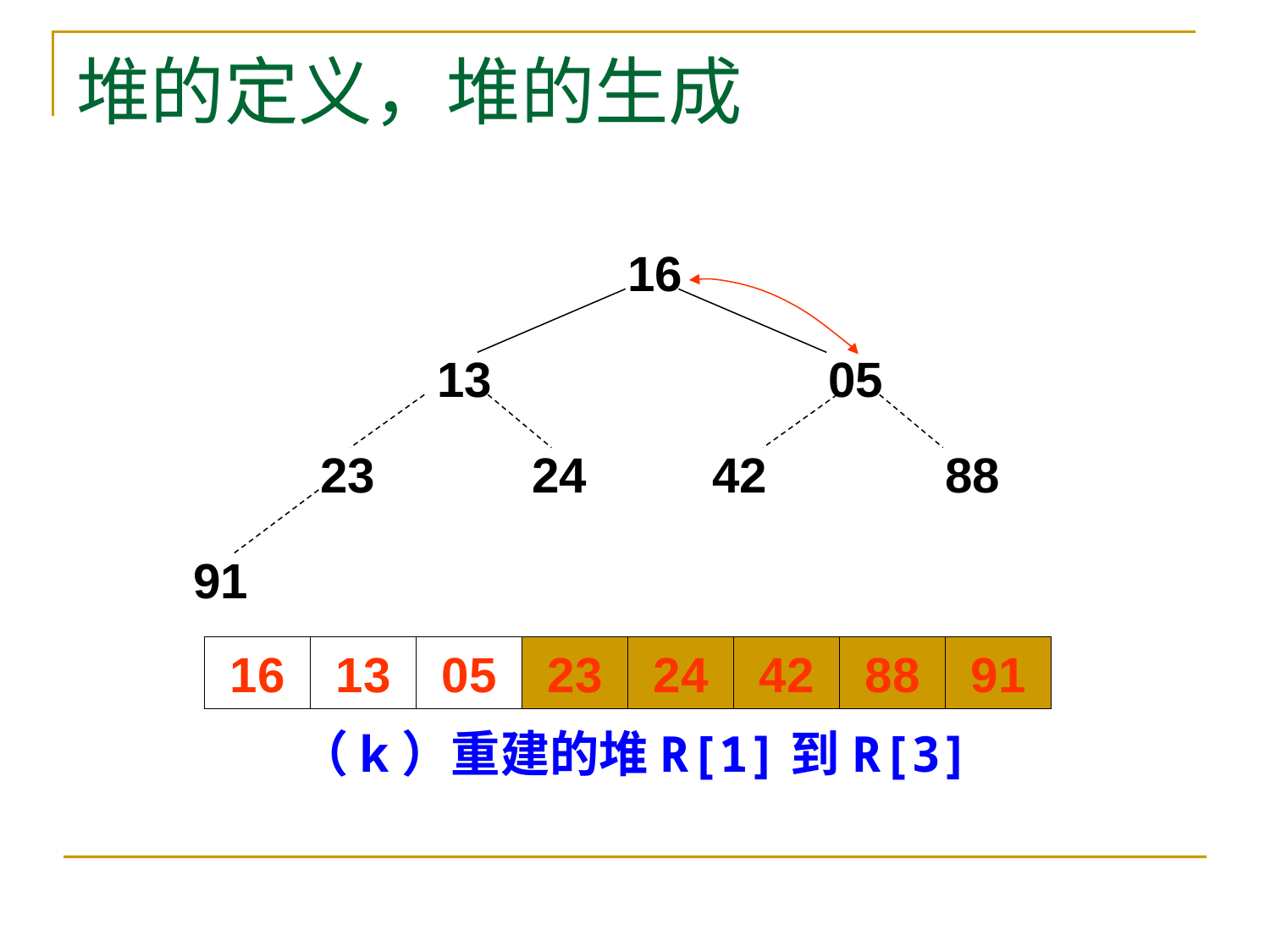

# 堆的定义，堆的生成
16

13
05

23
24
42
88

91
16
13
05
23
24
42
88
91
（k）重建的堆R[1]到R[3]